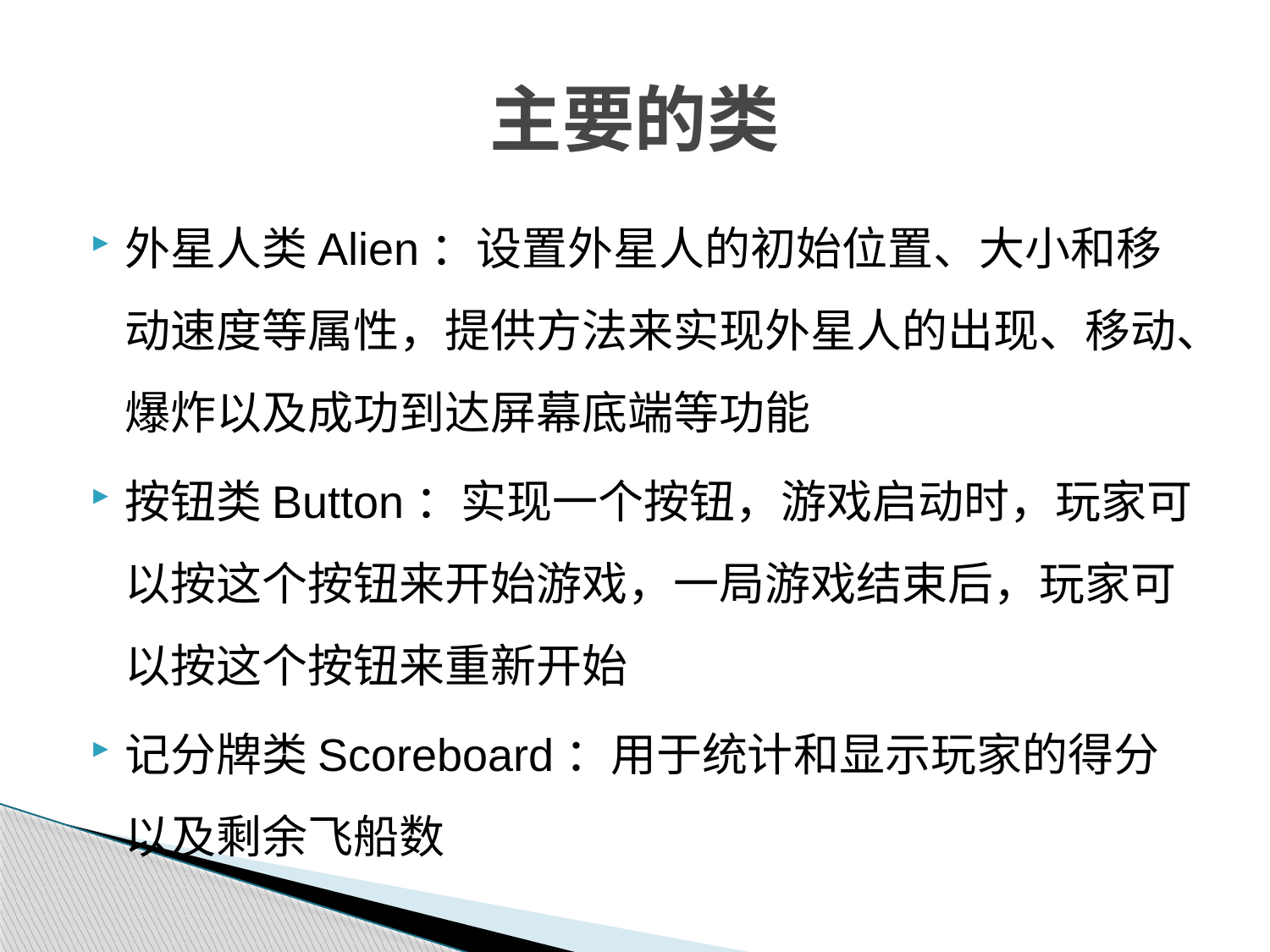

# 主要的类
外星人类Alien：设置外星人的初始位置、大小和移动速度等属性，提供方法来实现外星人的出现、移动、爆炸以及成功到达屏幕底端等功能
按钮类Button：实现一个按钮，游戏启动时，玩家可以按这个按钮来开始游戏，一局游戏结束后，玩家可以按这个按钮来重新开始
记分牌类Scoreboard：用于统计和显示玩家的得分以及剩余飞船数